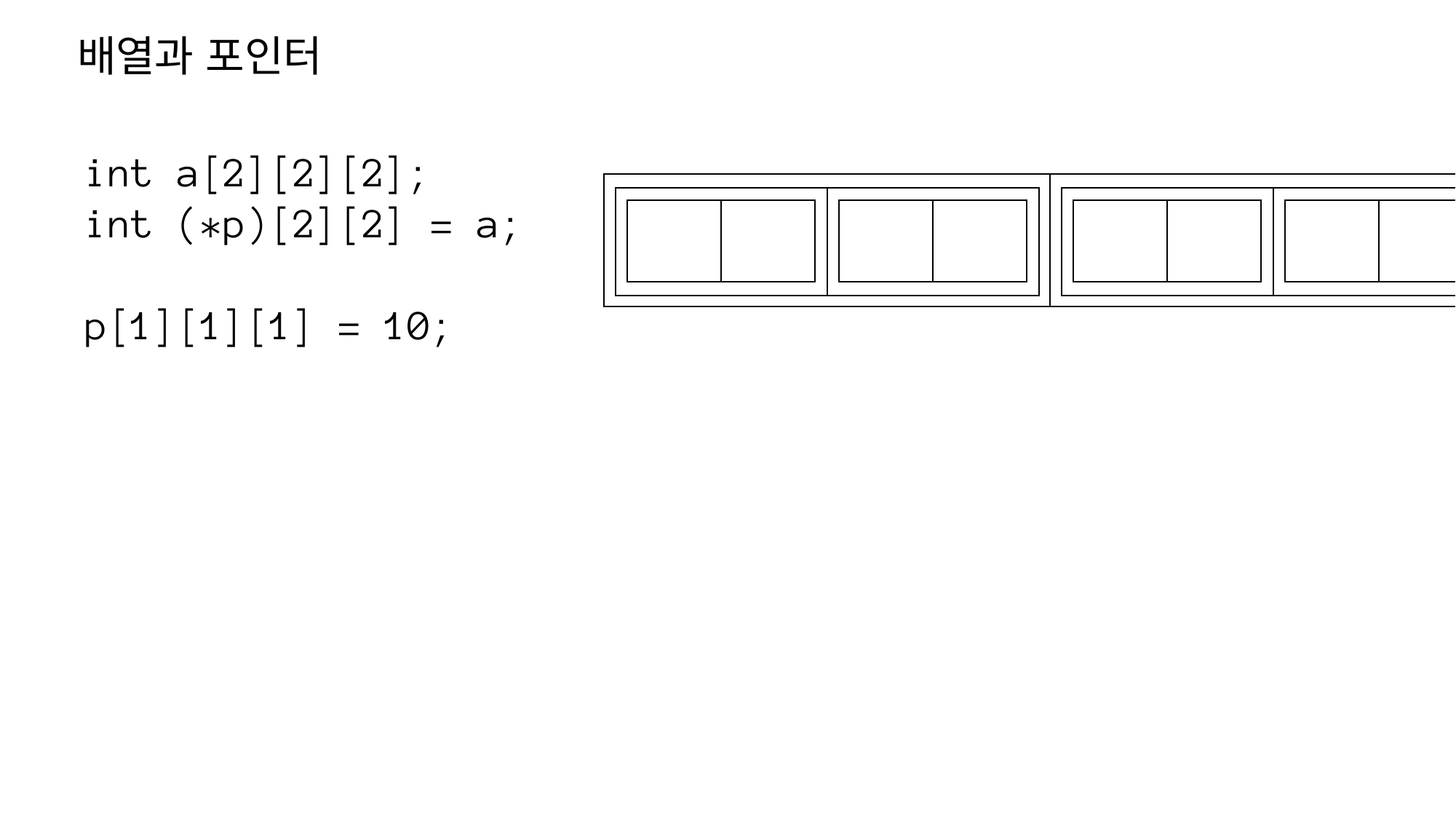

배열과 포인터
int a[2][2][2];
int (*p)[2][2] = a;

p[1][1][1] = 10;